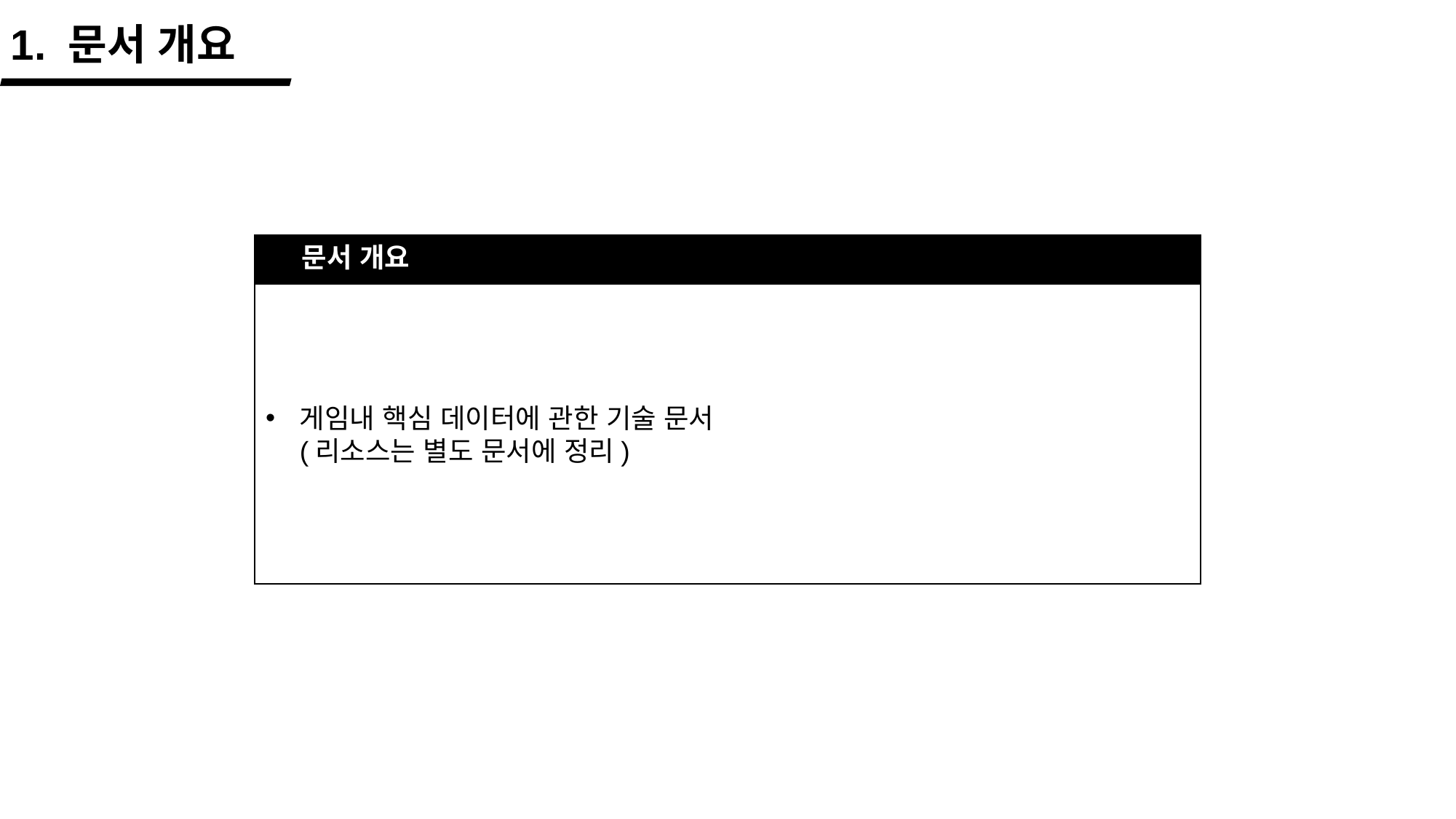

1. 문서 개요

문서 개요

게임내 핵심 데이터에 관한 기술 문서
(리소스는 별도 문서에 정리)